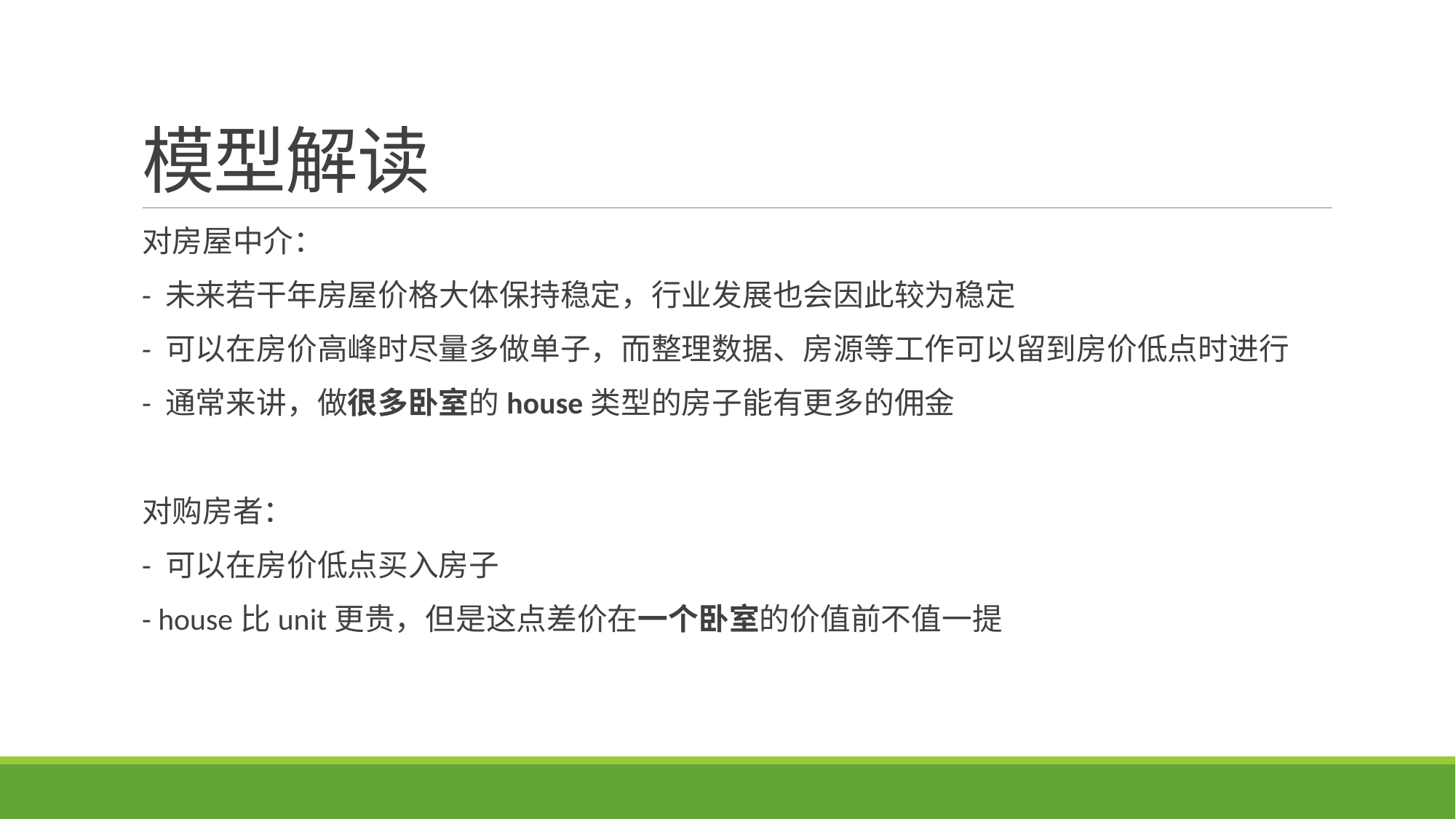

# 模型解读
对房屋中介：
- 未来若干年房屋价格大体保持稳定，行业发展也会因此较为稳定
- 可以在房价高峰时尽量多做单子，而整理数据、房源等工作可以留到房价低点时进行
- 通常来讲，做很多卧室的house类型的房子能有更多的佣金

对购房者：
- 可以在房价低点买入房子
- house比unit更贵，但是这点差价在一个卧室的价值前不值一提